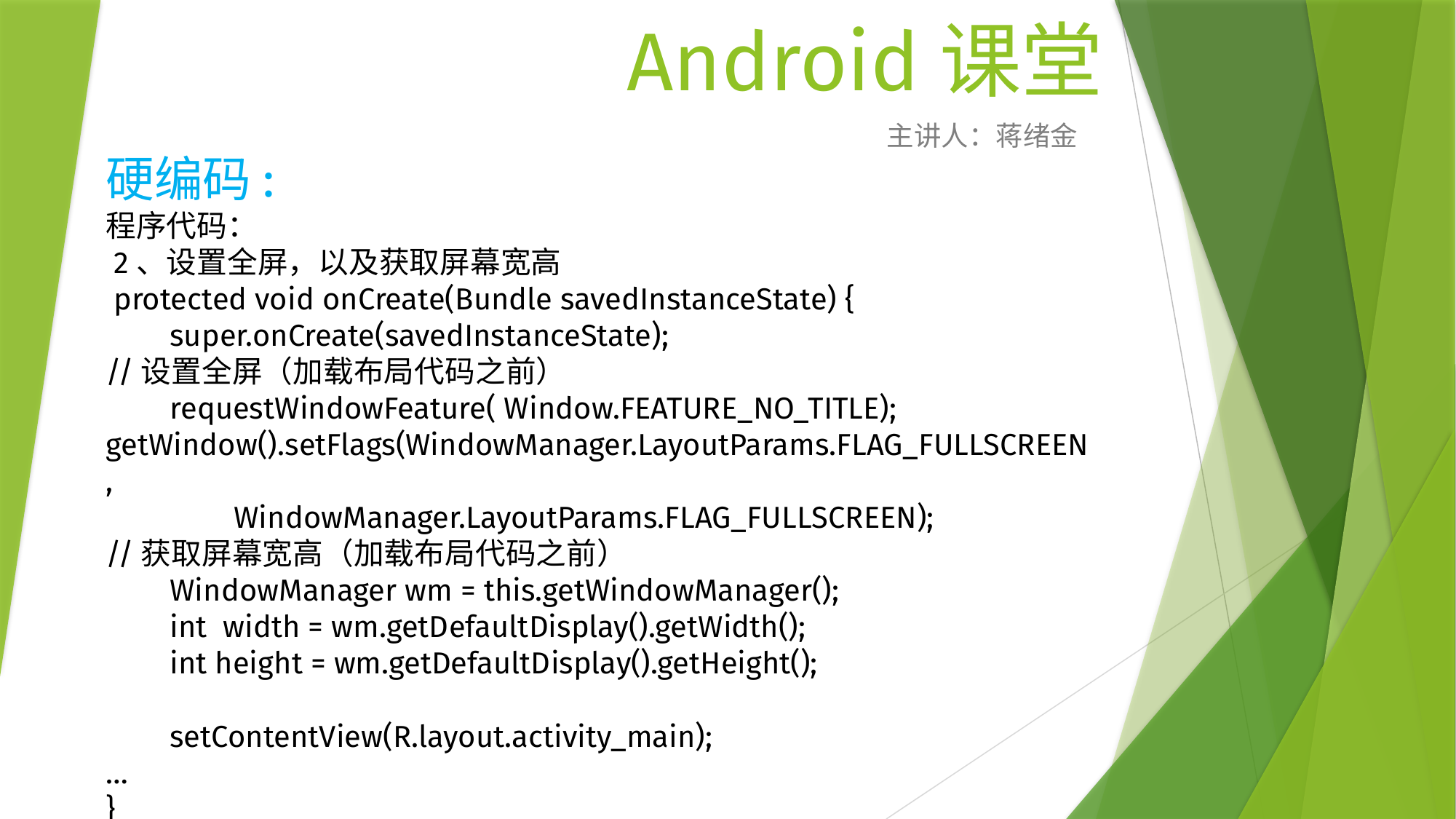

# Android课堂
主讲人：蒋绪金
硬编码:
程序代码：
 2、设置全屏，以及获取屏幕宽高
 protected void onCreate(Bundle savedInstanceState) {
        super.onCreate(savedInstanceState);
//设置全屏（加载布局代码之前）
        requestWindowFeature( Window.FEATURE_NO_TITLE);      getWindow().setFlags(WindowManager.LayoutParams.FLAG_FULLSCREEN,
                WindowManager.LayoutParams.FLAG_FULLSCREEN);
//获取屏幕宽高（加载布局代码之前）
        WindowManager wm = this.getWindowManager();
        int  width = wm.getDefaultDisplay().getWidth();
        int height = wm.getDefaultDisplay().getHeight();

        setContentView(R.layout.activity_main);
…
}